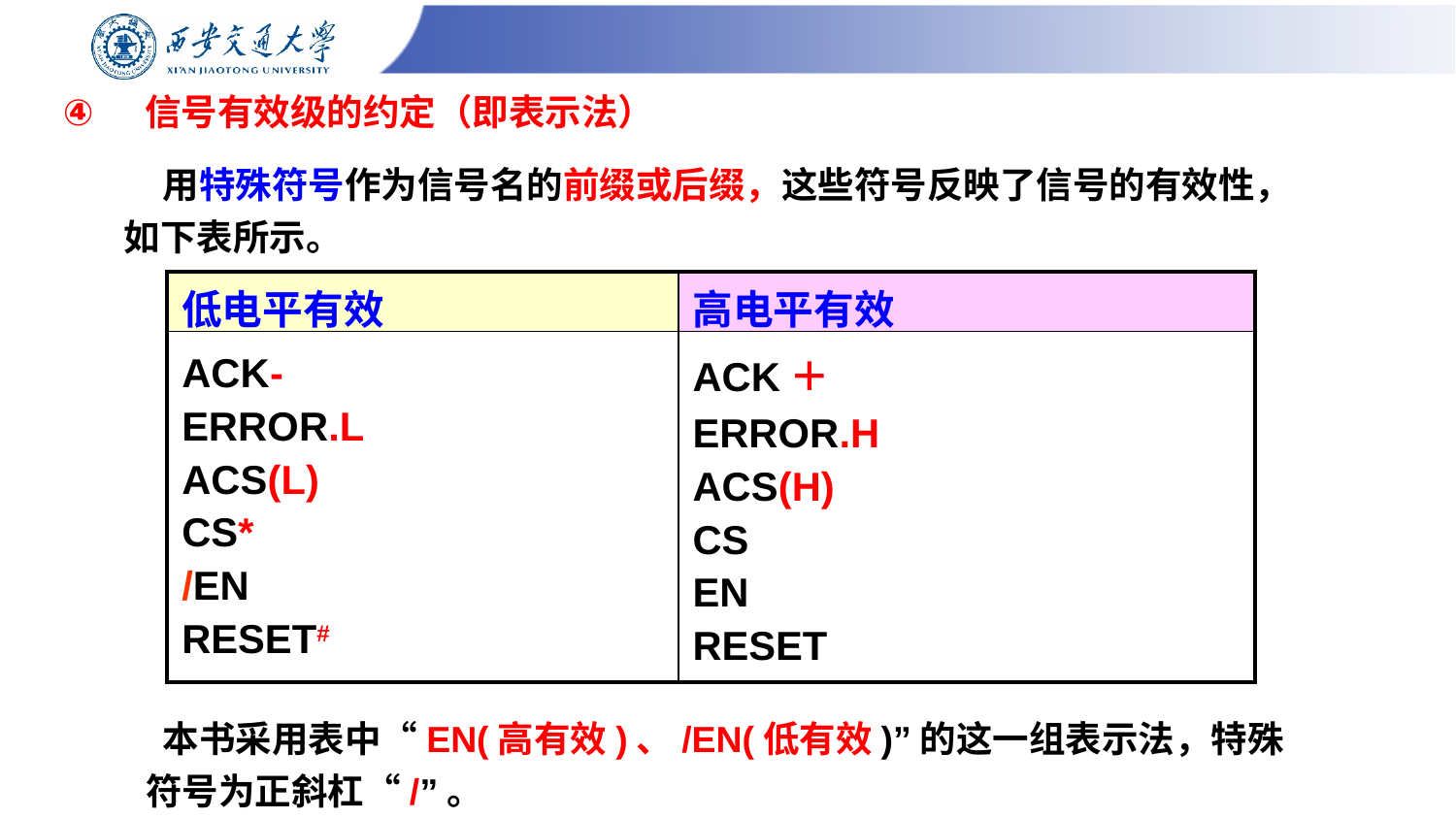

# 信号有效级的约定（即表示法）
       用特殊符号作为信号名的前缀或后缀，这些符号反映了信号的有效性，如下表所示。

| 低电平有效 | 高电平有效 |
| --- | --- |
| ACK- ERROR.L ACS(L) CS\* /EN RESET# | ACK＋ ERROR.H ACS(H) CS EN RESET |
 本书采用表中“EN(高有效)、/EN(低有效)”的这一组表示法，特殊符号为正斜杠“/”。